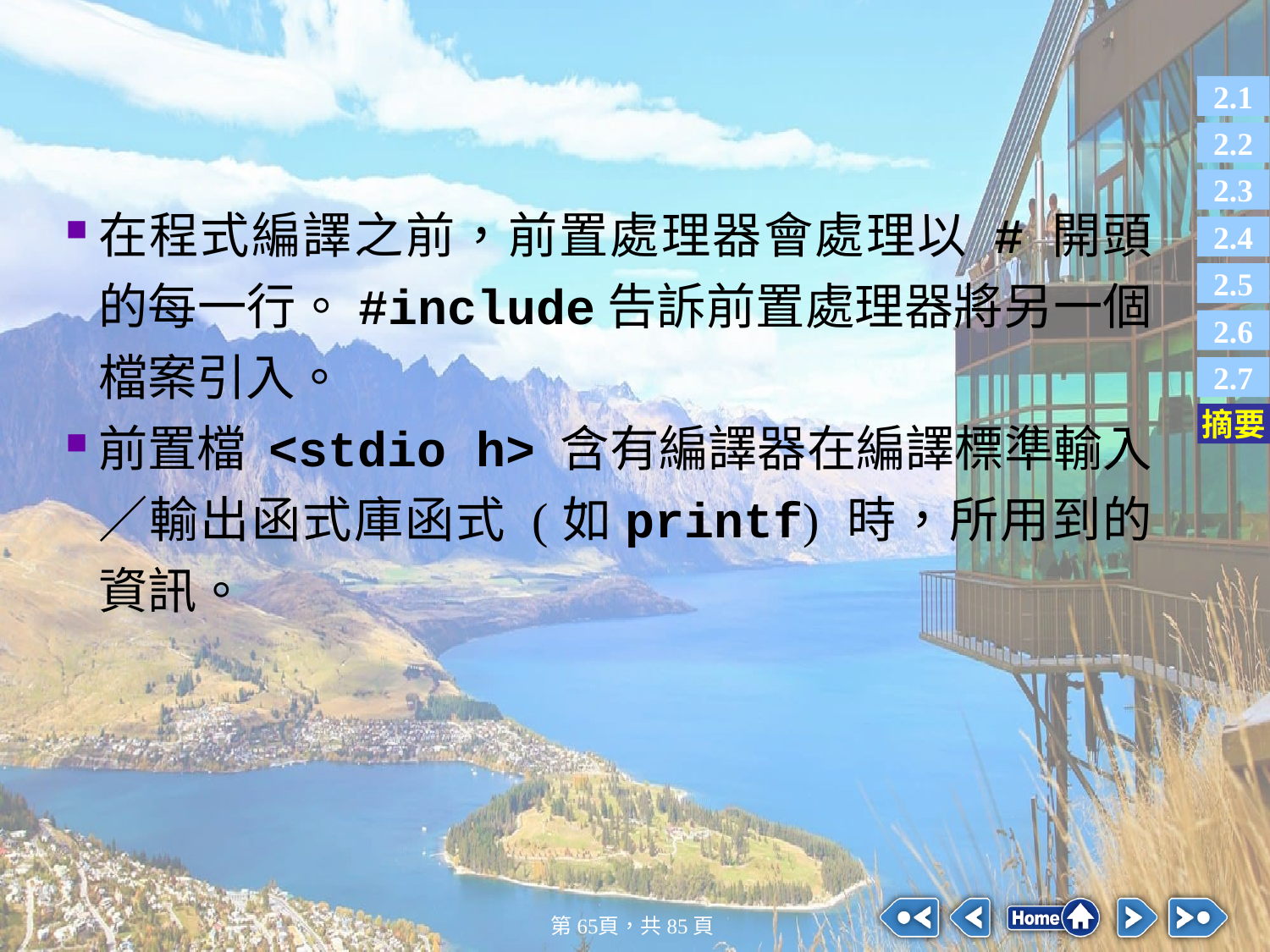

#
在程式編譯之前，前置處理器會處理以 # 開頭的每一行。#include告訴前置處理器將另一個檔案引入。
前置檔 <stdio h> 含有編譯器在編譯標準輸入／輸出函式庫函式 (如printf) 時，所用到的資訊。